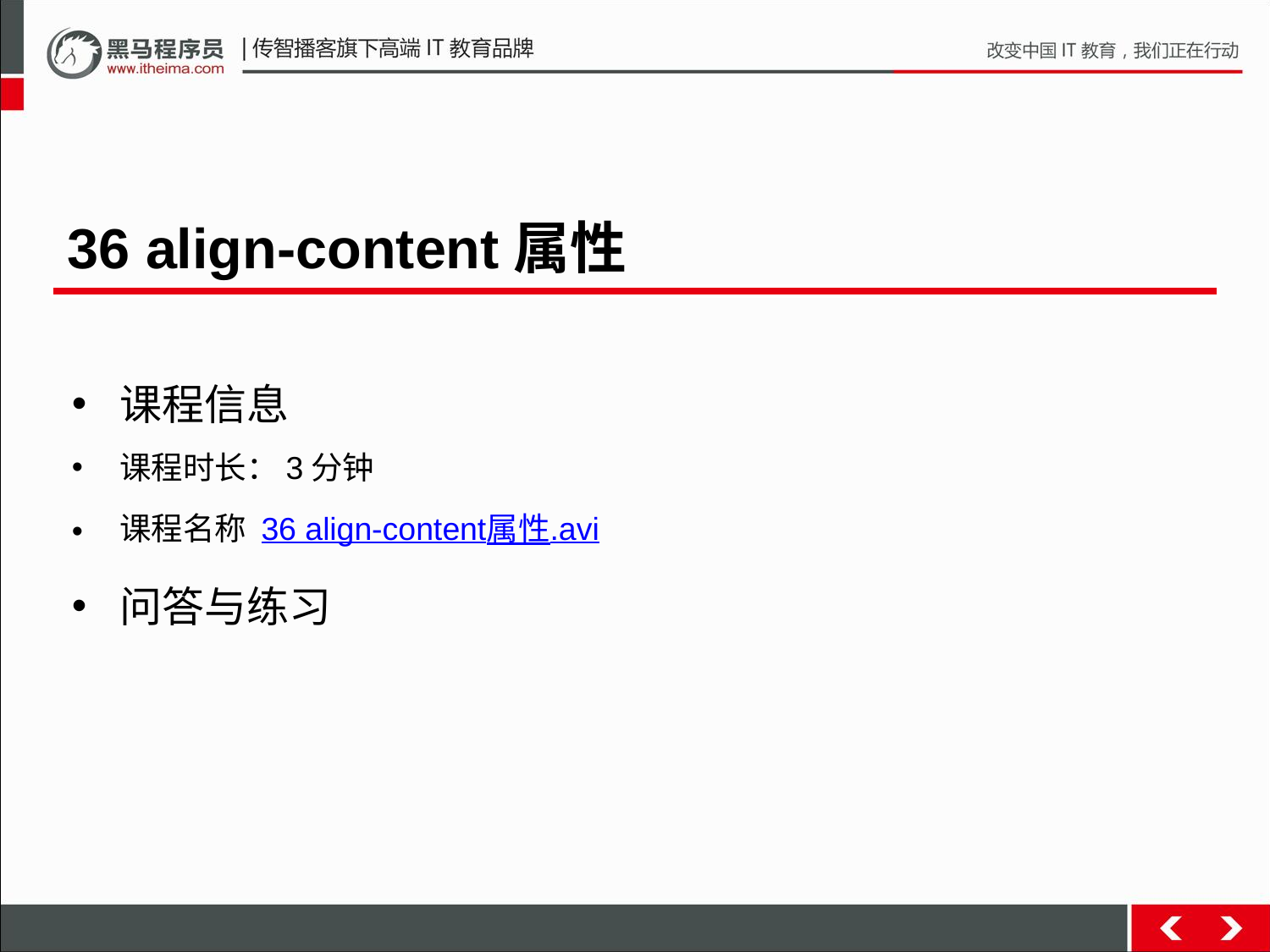

36 align-content属性
课程信息
课程时长：3分钟
课程名称 36 align-content属性.avi
问答与练习